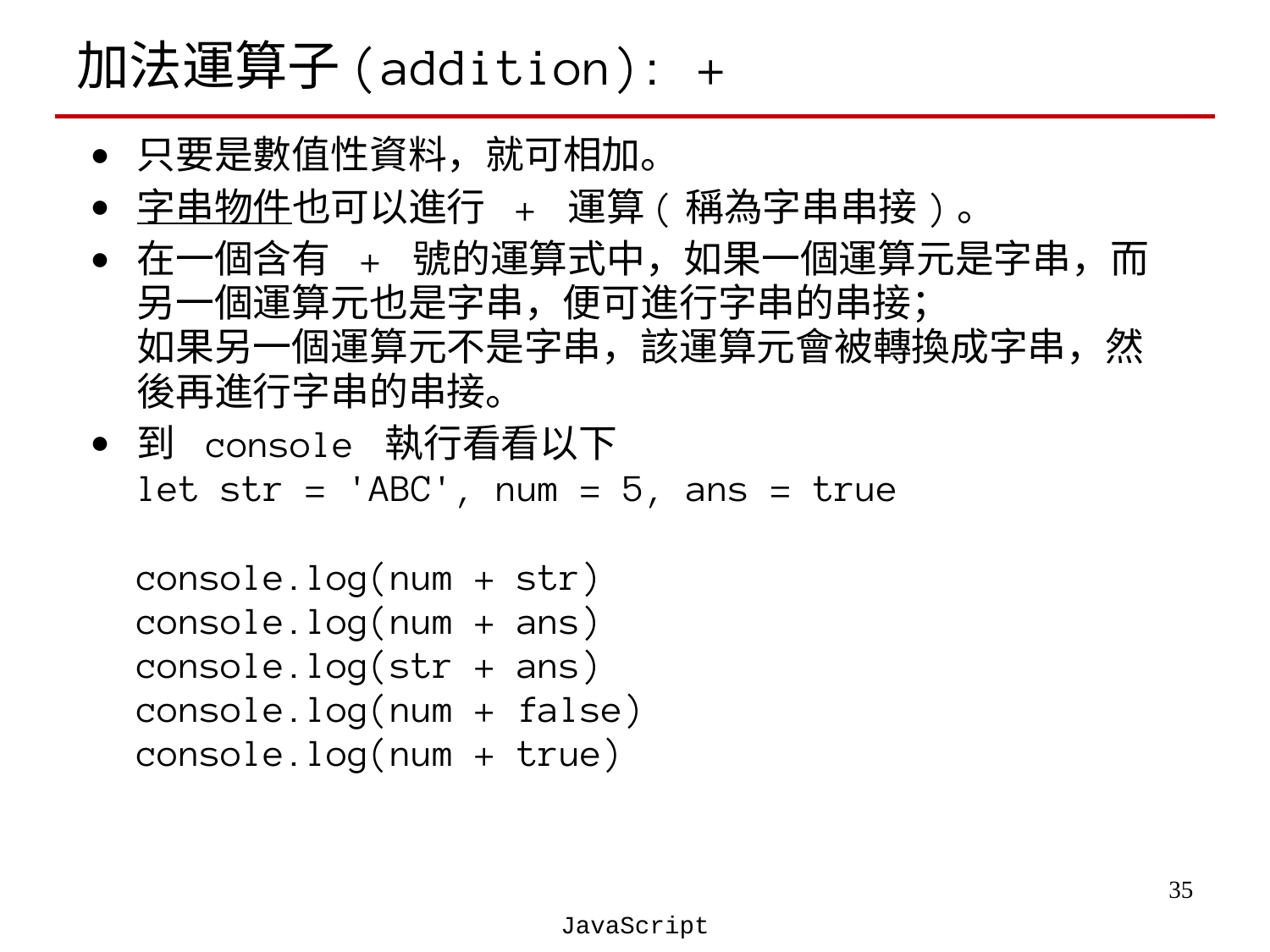

# 加法運算子(addition): +
只要是數值性資料，就可相加。
字串物件也可以進行 + 運算(稱為字串串接)。
在一個含有 + 號的運算式中，如果一個運算元是字串，而另一個運算元也是字串，便可進行字串的串接；
如果另一個運算元不是字串，該運算元會被轉換成字串，然後再進行字串的串接。
到 console 執行看看以下
let str = 'ABC', num = 5, ans = true
console.log(num + str)
console.log(num + ans)
console.log(str + ans)
console.log(num + false)
console.log(num + true)

35
JavaScript